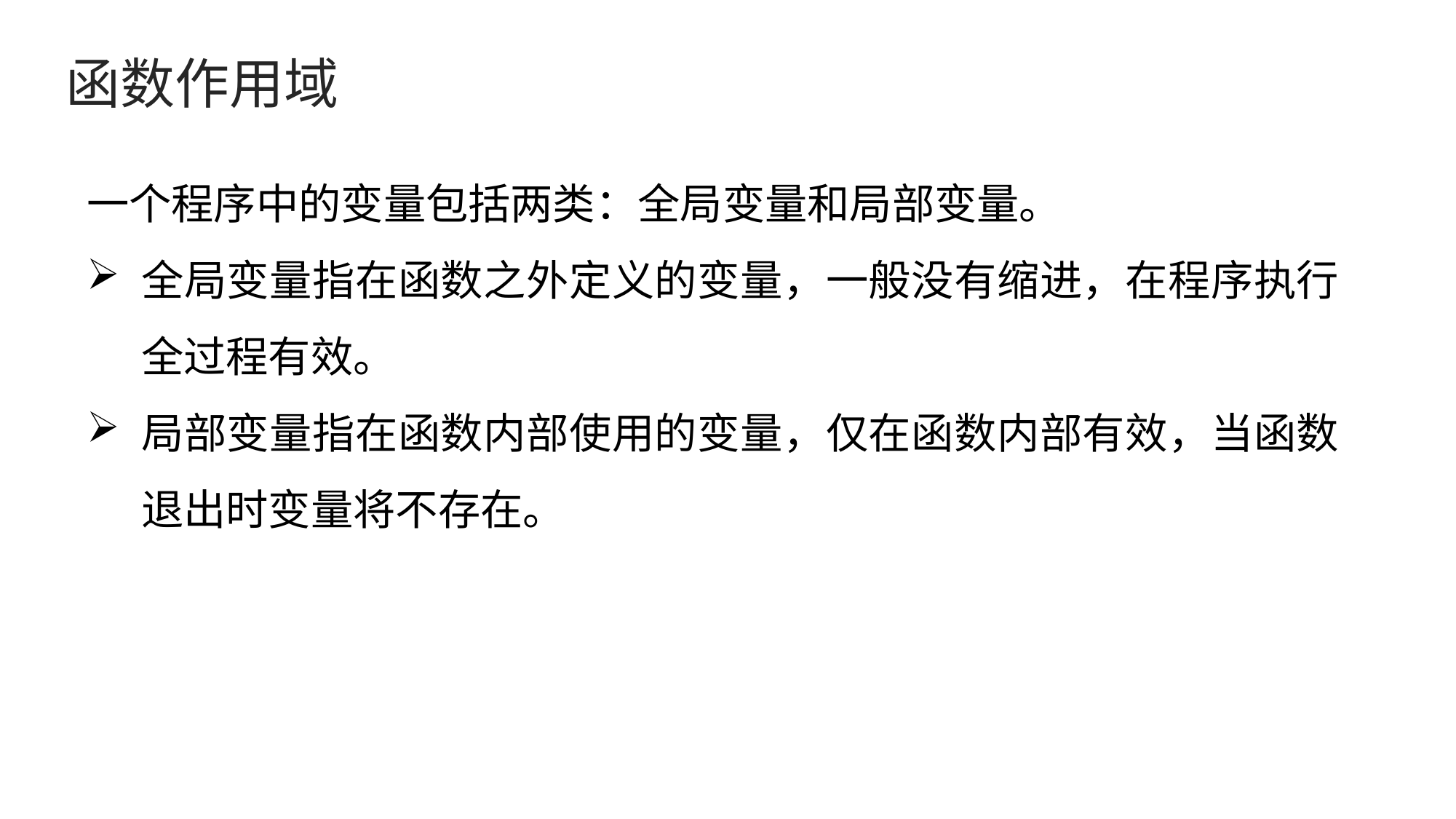

# 函数作用域
一个程序中的变量包括两类：全局变量和局部变量。
全局变量指在函数之外定义的变量，一般没有缩进，在程序执行全过程有效。
局部变量指在函数内部使用的变量，仅在函数内部有效，当函数退出时变量将不存在。